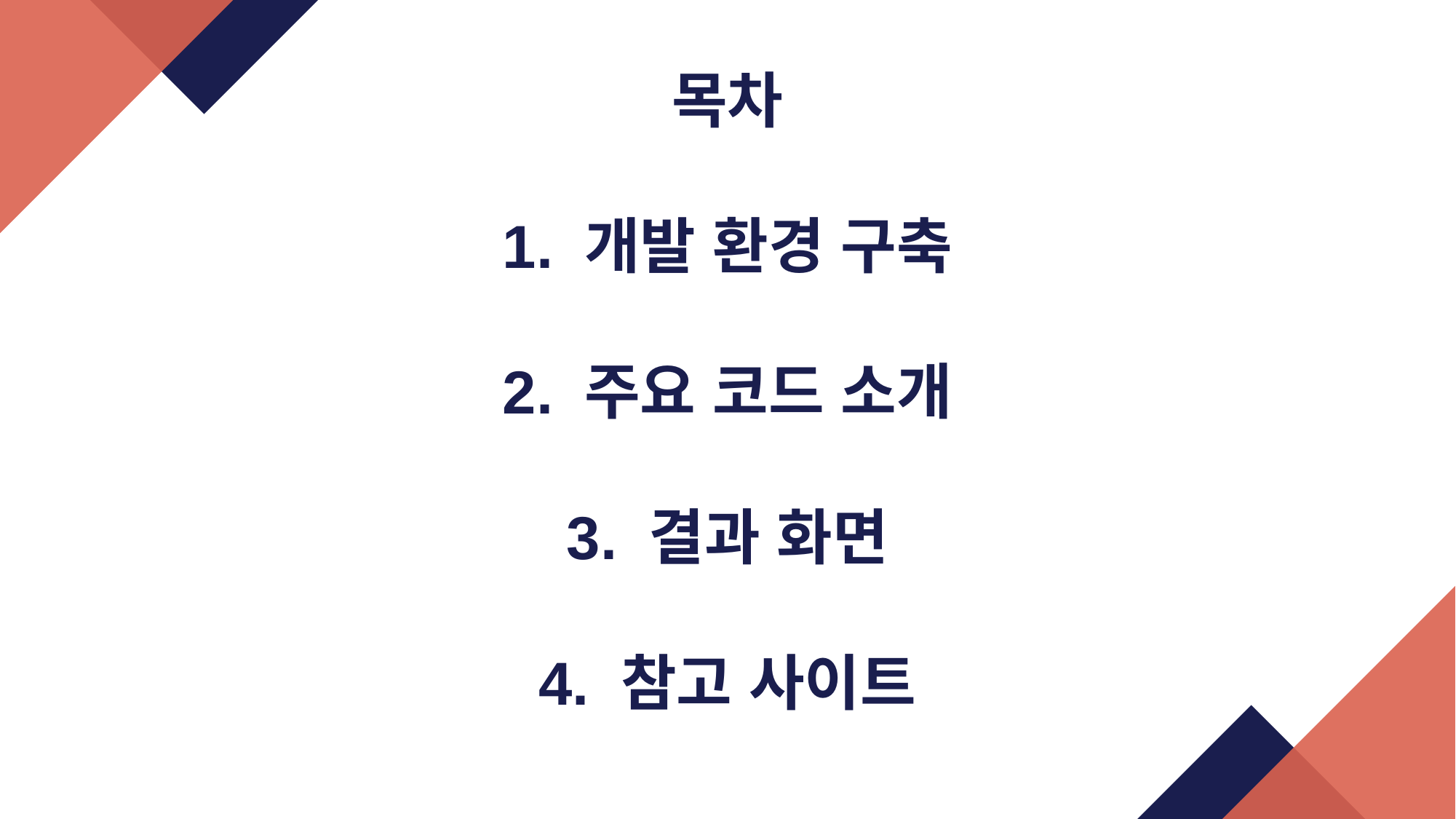

목차

1. 개발 환경 구축

2. 주요 코드 소개

3. 결과 화면

4. 참고 사이트